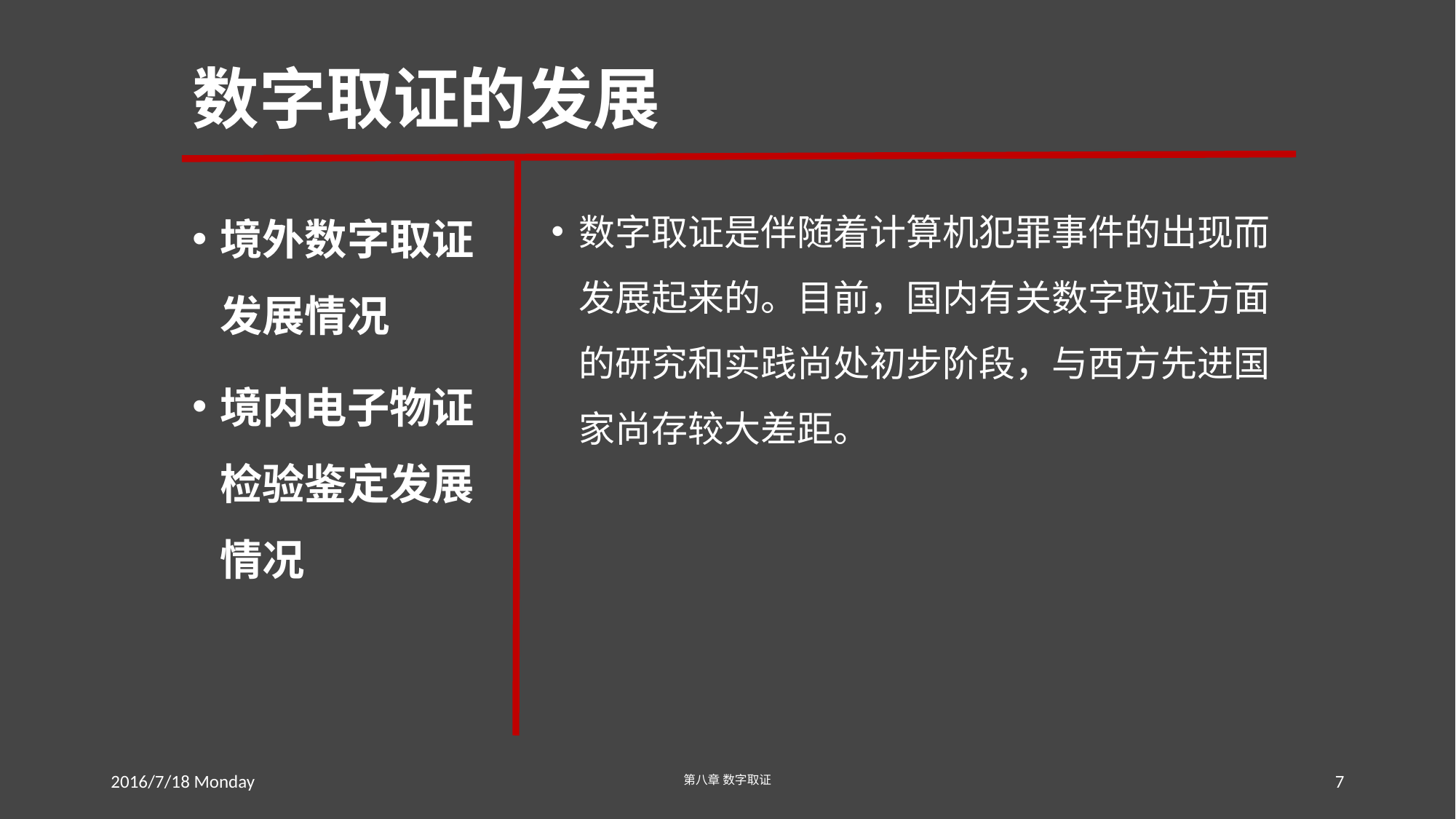

# 数字取证的发展
境外数字取证发展情况
境内电子物证检验鉴定发展情况

数字取证是伴随着计算机犯罪事件的出现而发展起来的。目前，国内有关数字取证方面的研究和实践尚处初步阶段，与西方先进国家尚存较大差距。

2016/7/18 Monday
第八章 数字取证
7